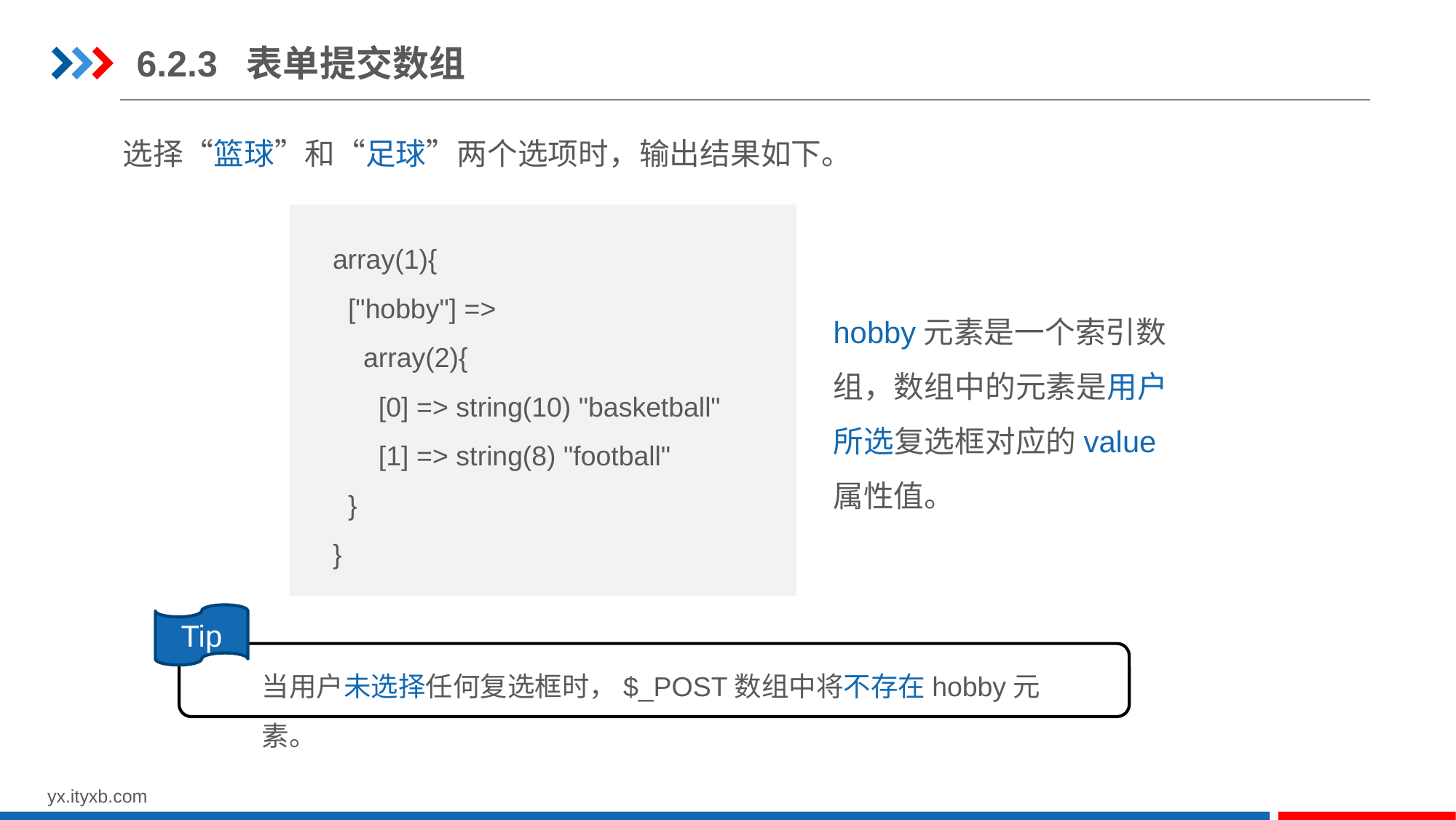

6.2.3  表单提交数组
选择“篮球”和“足球”两个选项时，输出结果如下。

array(1){
  ["hobby"] =>
    array(2){
      [0] => string(10) "basketball"
      [1] => string(8) "football"
  }
}
hobby元素是一个索引数组，数组中的元素是用户所选复选框对应的value属性值。
Tip

当用户未选择任何复选框时，$_POST数组中将不存在hobby元素。